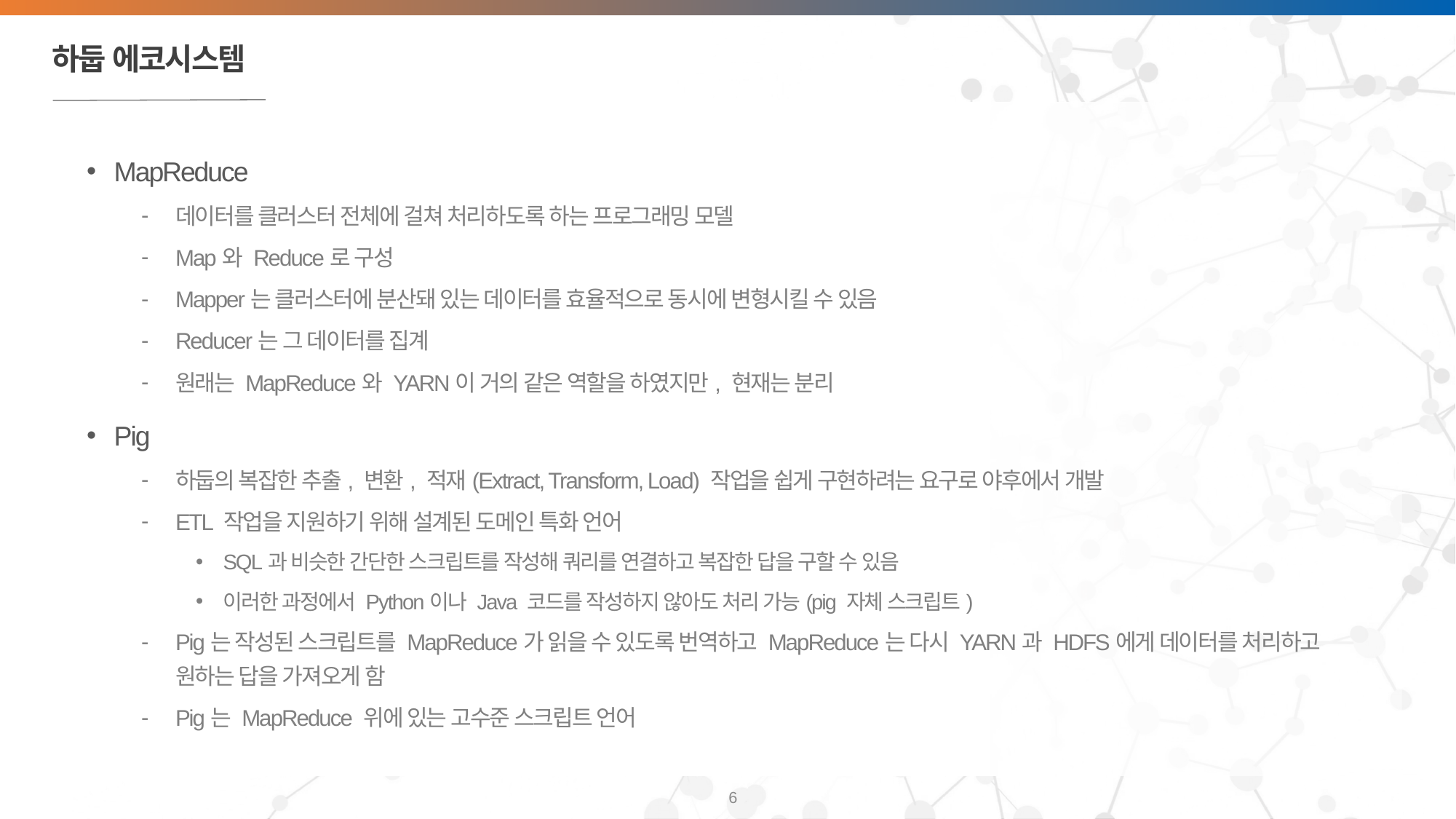

# 하둡 에코시스템

MapReduce
데이터를 클러스터 전체에 걸쳐 처리하도록 하는 프로그래밍 모델
Map와 Reduce로 구성
Mapper는 클러스터에 분산돼 있는 데이터를 효율적으로 동시에 변형시킬 수 있음
Reducer는 그 데이터를 집계
원래는 MapReduce와 YARN이 거의 같은 역할을 하였지만, 현재는 분리
Pig
하둡의 복잡한 추출, 변환, 적재(Extract, Transform, Load) 작업을 쉽게 구현하려는 요구로 야후에서 개발
ETL 작업을 지원하기 위해 설계된 도메인 특화 언어
SQL과 비슷한 간단한 스크립트를 작성해 쿼리를 연결하고 복잡한 답을 구할 수 있음
이러한 과정에서 Python이나 Java 코드를 작성하지 않아도 처리 가능(pig 자체 스크립트)
Pig는 작성된 스크립트를 MapReduce가 읽을 수 있도록 번역하고 MapReduce는 다시 YARN과 HDFS에게 데이터를 처리하고 원하는 답을 가져오게 함
Pig는 MapReduce 위에 있는 고수준 스크립트 언어

6